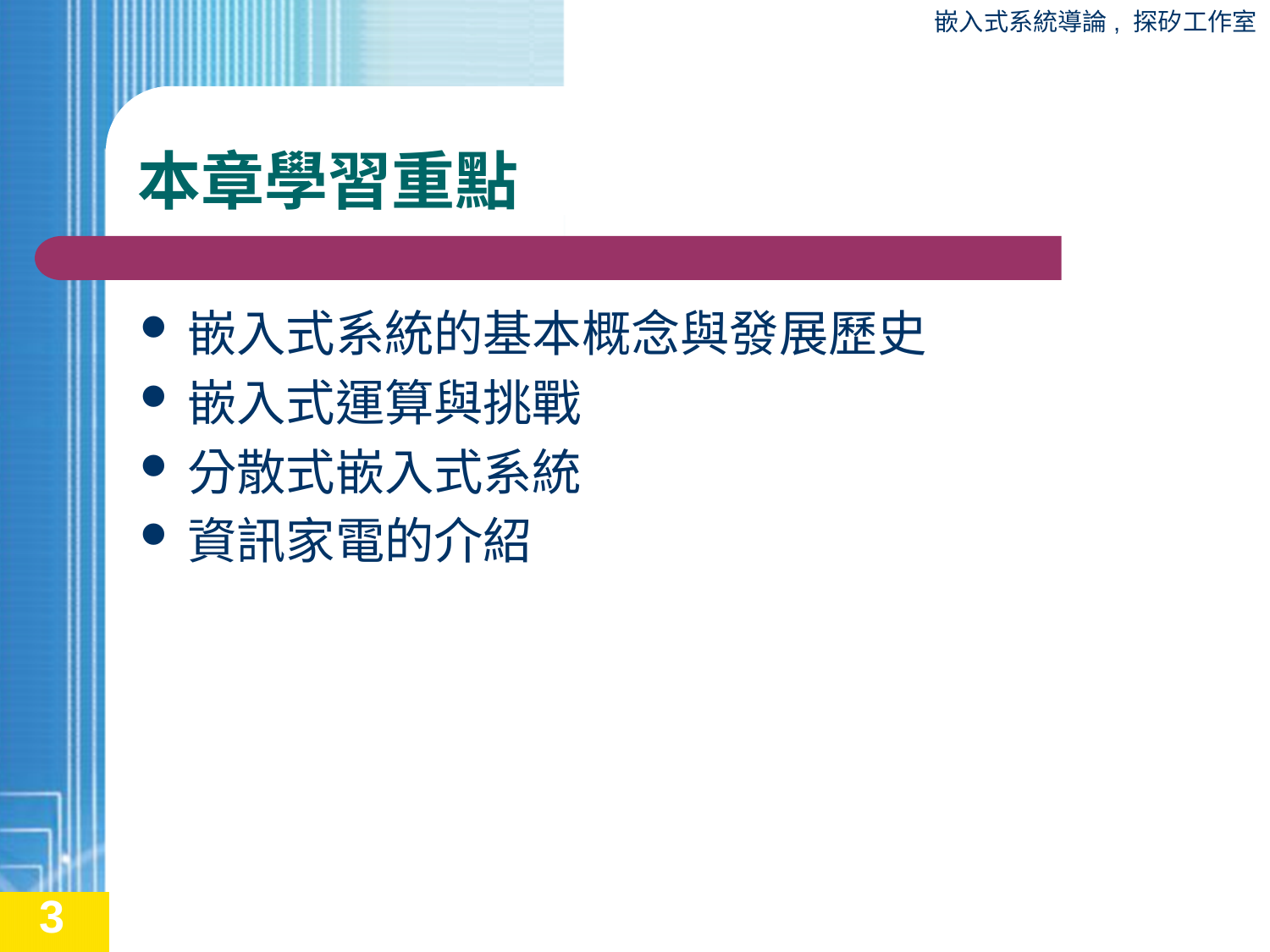

嵌入式系統導論, 探矽工作室
# 本章學習重點
嵌入式系統的基本概念與發展歷史
嵌入式運算與挑戰
分散式嵌入式系統
資訊家電的介紹
3